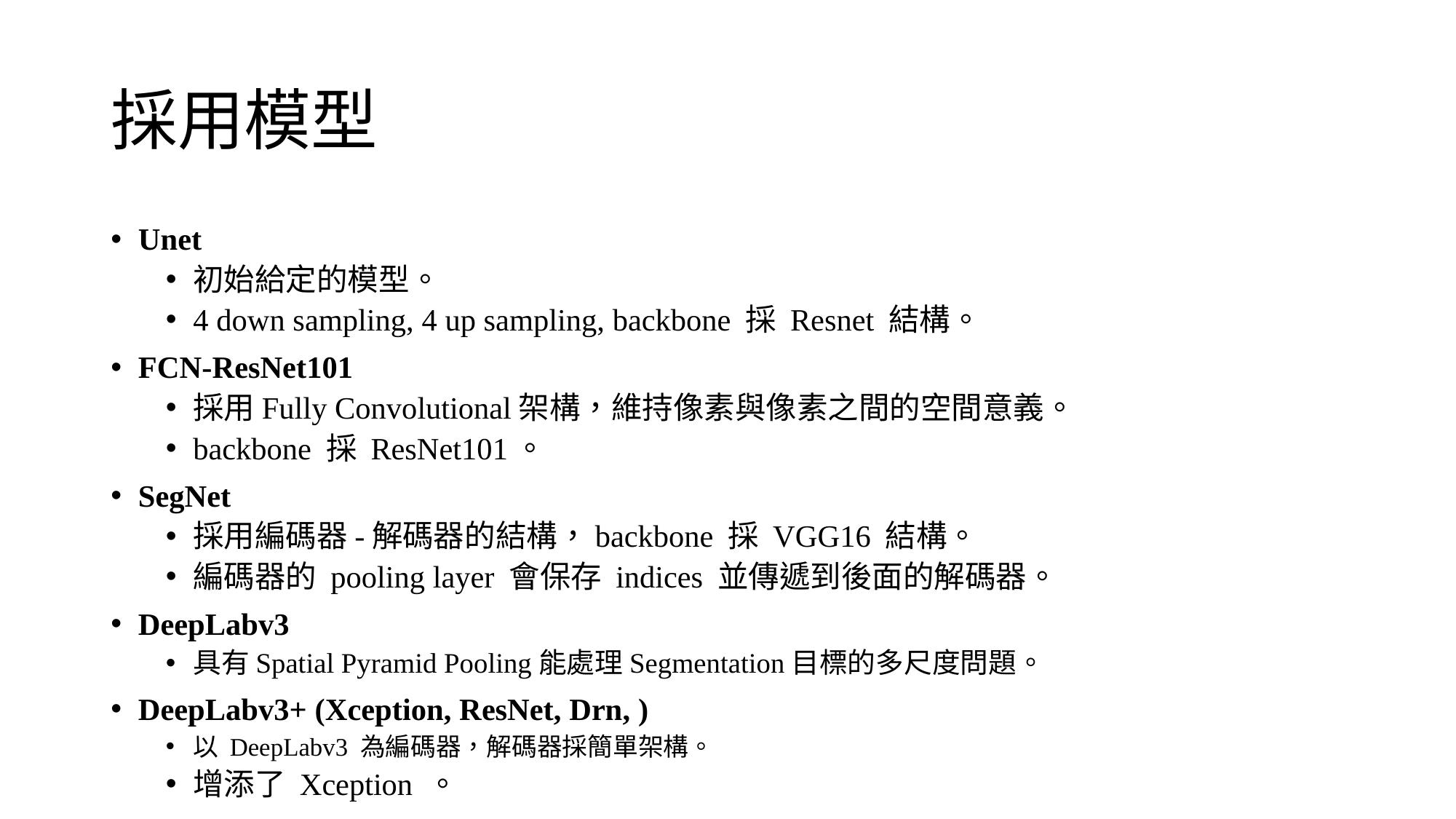

# 採用模型
Unet
初始給定的模型。
4 down sampling, 4 up sampling, backbone 採 Resnet 結構。
FCN-ResNet101
採用Fully Convolutional架構，維持像素與像素之間的空間意義。
backbone 採 ResNet101。
SegNet
採用編碼器-解碼器的結構，backbone 採 VGG16 結構。
編碼器的 pooling layer 會保存 indices 並傳遞到後面的解碼器。
DeepLabv3
具有Spatial Pyramid Pooling能處理Segmentation目標的多尺度問題。
DeepLabv3+ (Xception, ResNet, Drn, )
以 DeepLabv3 為編碼器，解碼器採簡單架構。
增添了 Xception 。